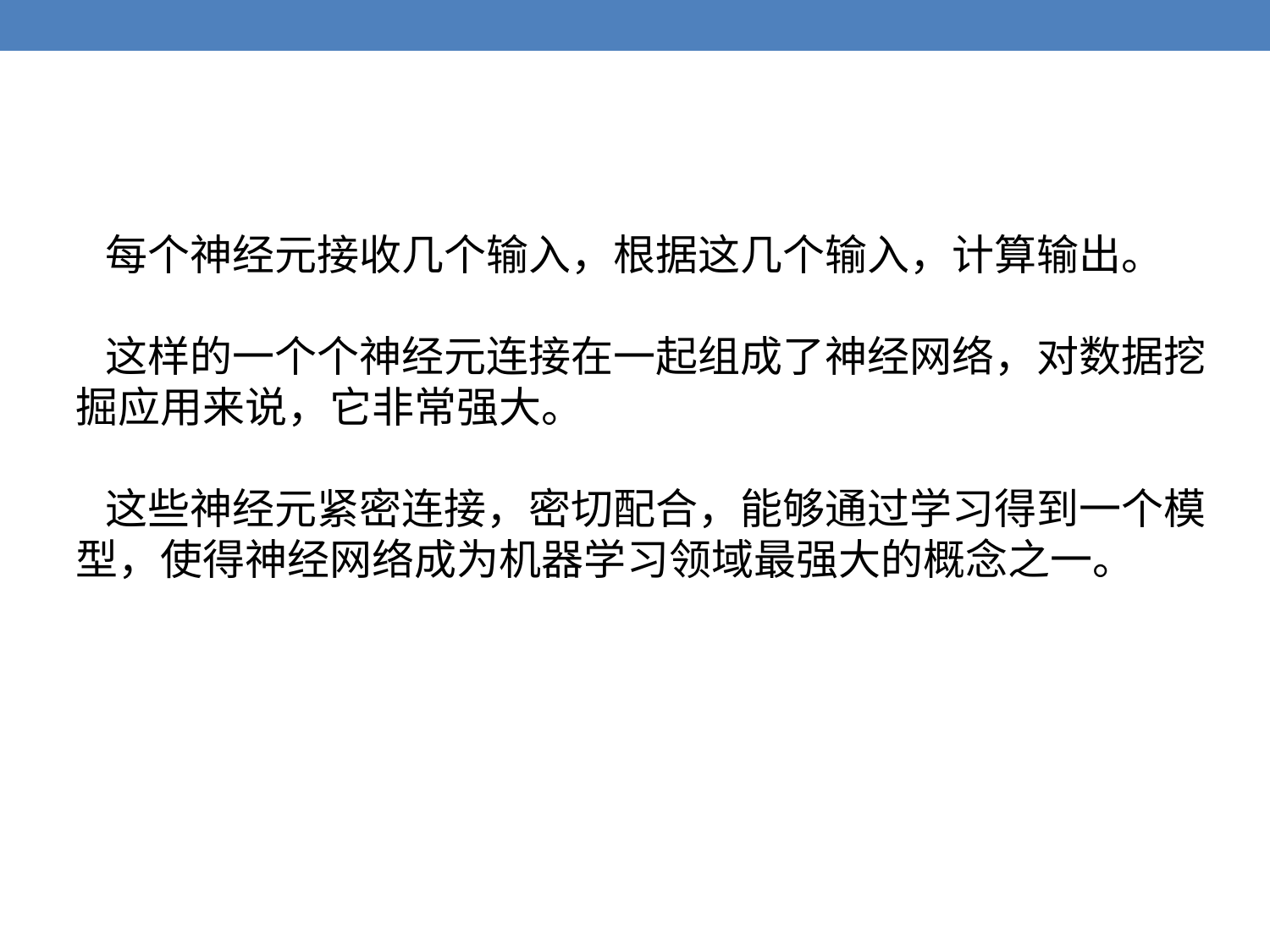

每个神经元接收几个输入，根据这几个输入，计算输出。

  这样的一个个神经元连接在一起组成了神经网络，对数据挖掘应用来说，它非常强大。

  这些神经元紧密连接，密切配合，能够通过学习得到一个模型，使得神经网络成为机器学习领域最强大的概念之一。